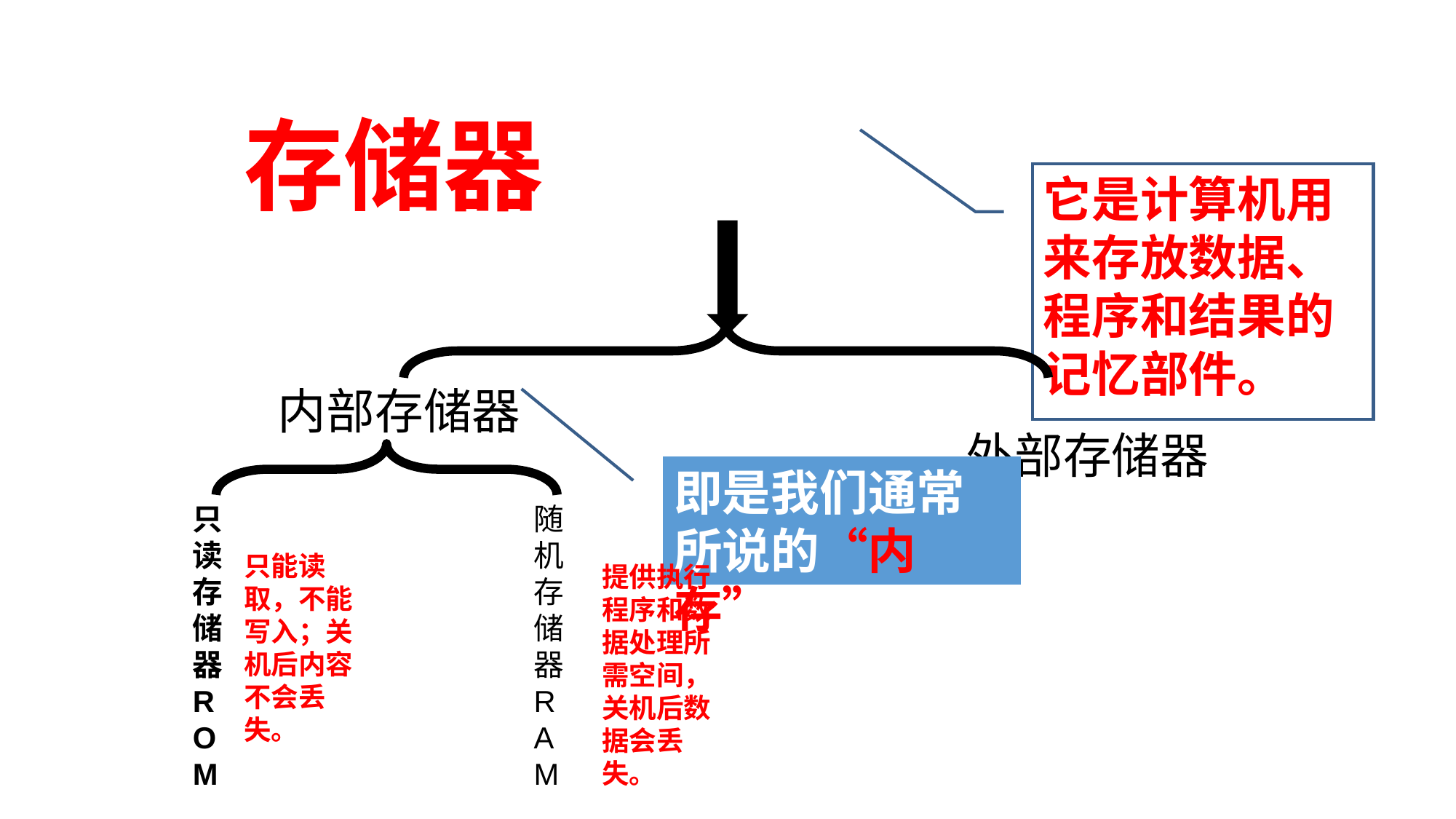

# 存储器
它是计算机用来存放数据、程序和结果的记忆部件。

内部存储器
外部存储器
即是我们通常所说的“内存”
只读存储器ROM
随机存储器RAM
只能读取，不能写入；关机后内容不会丢失。
提供执行程序和数据处理所需空间，关机后数据会丢失。
27